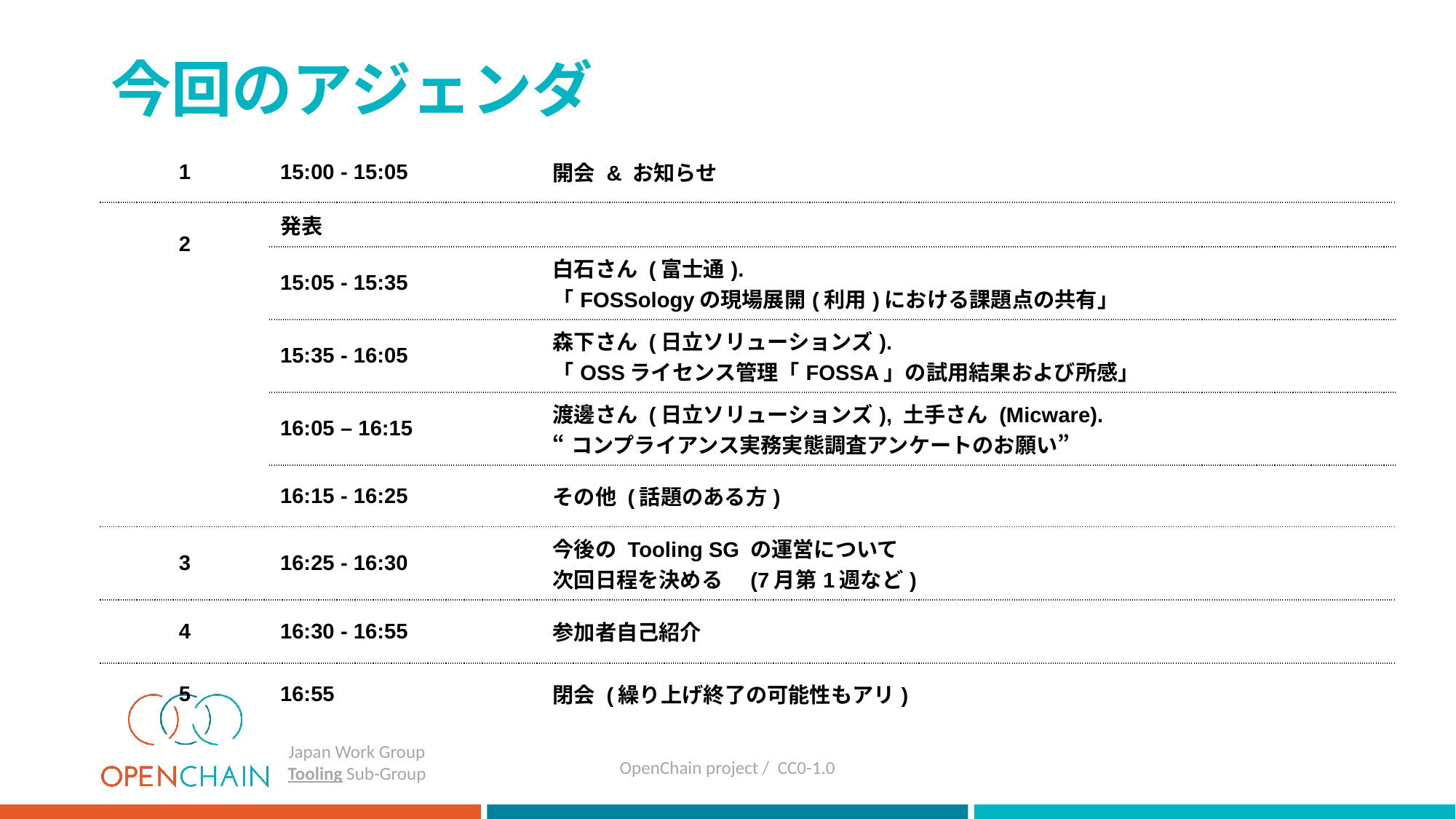

# 今回のアジェンダ
| 1 | 15:00 - 15:05 | 開会 & お知らせ |
| --- | --- | --- |
| 2 | 発表 |  |
|  | 15:05 - 15:35 | 白石さん (富士通). 「FOSSologyの現場展開(利用)における課題点の共有」 |
|  | 15:35 - 16:05 | 森下さん (日立ソリューションズ). 「OSSライセンス管理「FOSSA」の試用結果および所感」 |
|  | 16:05 – 16:15 | 渡邊さん (日立ソリューションズ), 土手さん (Micware). “コンプライアンス実務実態調査アンケートのお願い” |
|  | 16:15 - 16:25 | その他 (話題のある方) |
| 3 | 16:25 - 16:30 | 今後の Tooling SG の運営について 次回日程を決める　(7月第1週など) |
| 4 | 16:30 - 16:55 | 参加者自己紹介 |
| 5 | 16:55 | 閉会 (繰り上げ終了の可能性もアリ) |
OpenChain project /  CC0-1.0